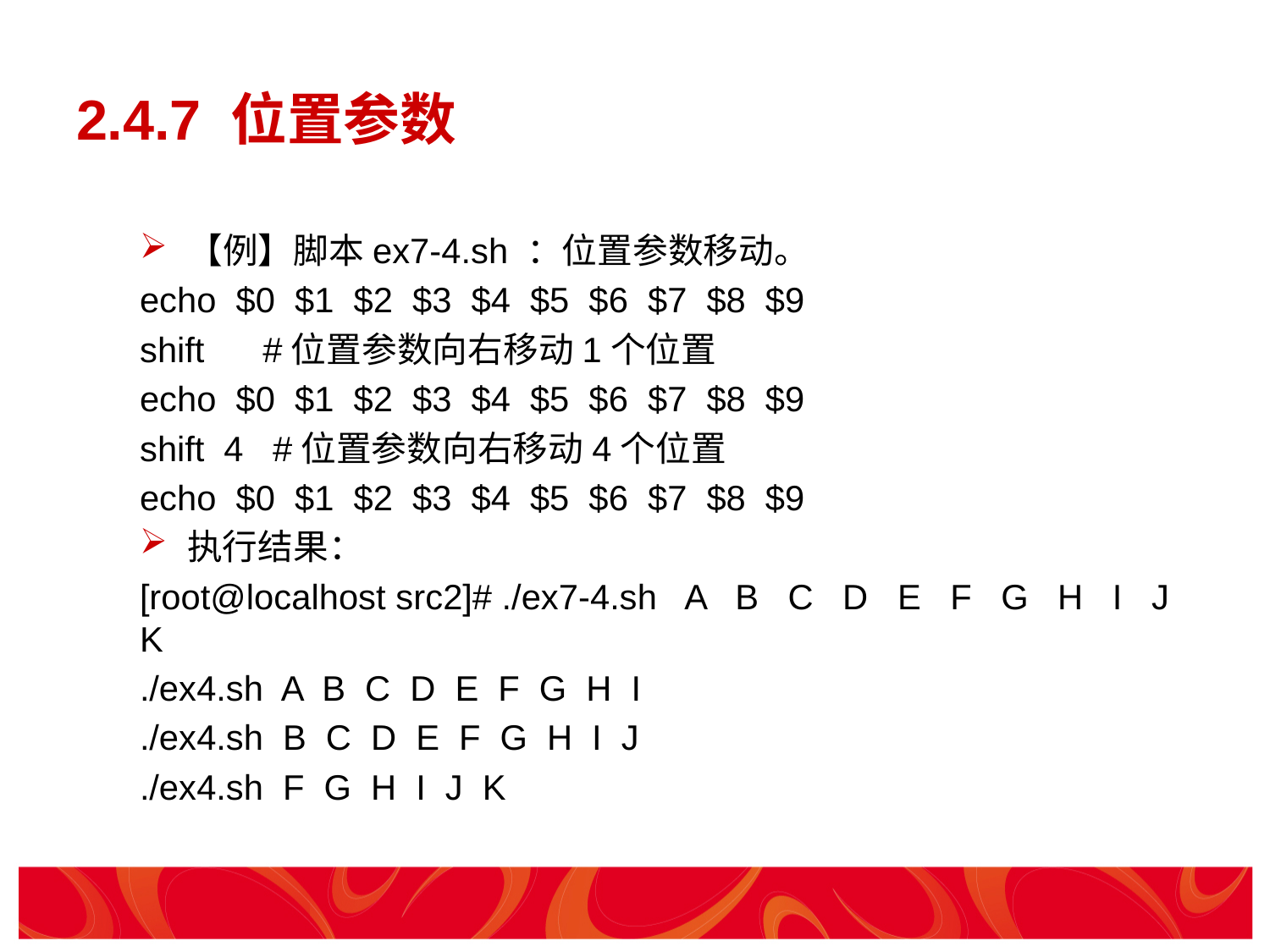

# 2.4.7 位置参数
【例】脚本ex7-4.sh ：位置参数移动。
echo  $0  $1  $2  $3  $4  $5  $6  $7  $8  $9
shift      #位置参数向右移动1个位置
echo  $0  $1  $2  $3  $4  $5  $6  $7  $8  $9
shift  4   #位置参数向右移动4个位置
echo  $0  $1  $2  $3  $4  $5  $6  $7  $8  $9
执行结果：
[root@localhost src2]# ./ex7-4.sh   A   B   C   D   E   F   G   H   I   J  K
./ex4.sh  A  B  C  D  E  F  G  H  I
./ex4.sh  B  C  D  E  F  G  H  I  J
./ex4.sh  F  G  H  I  J  K